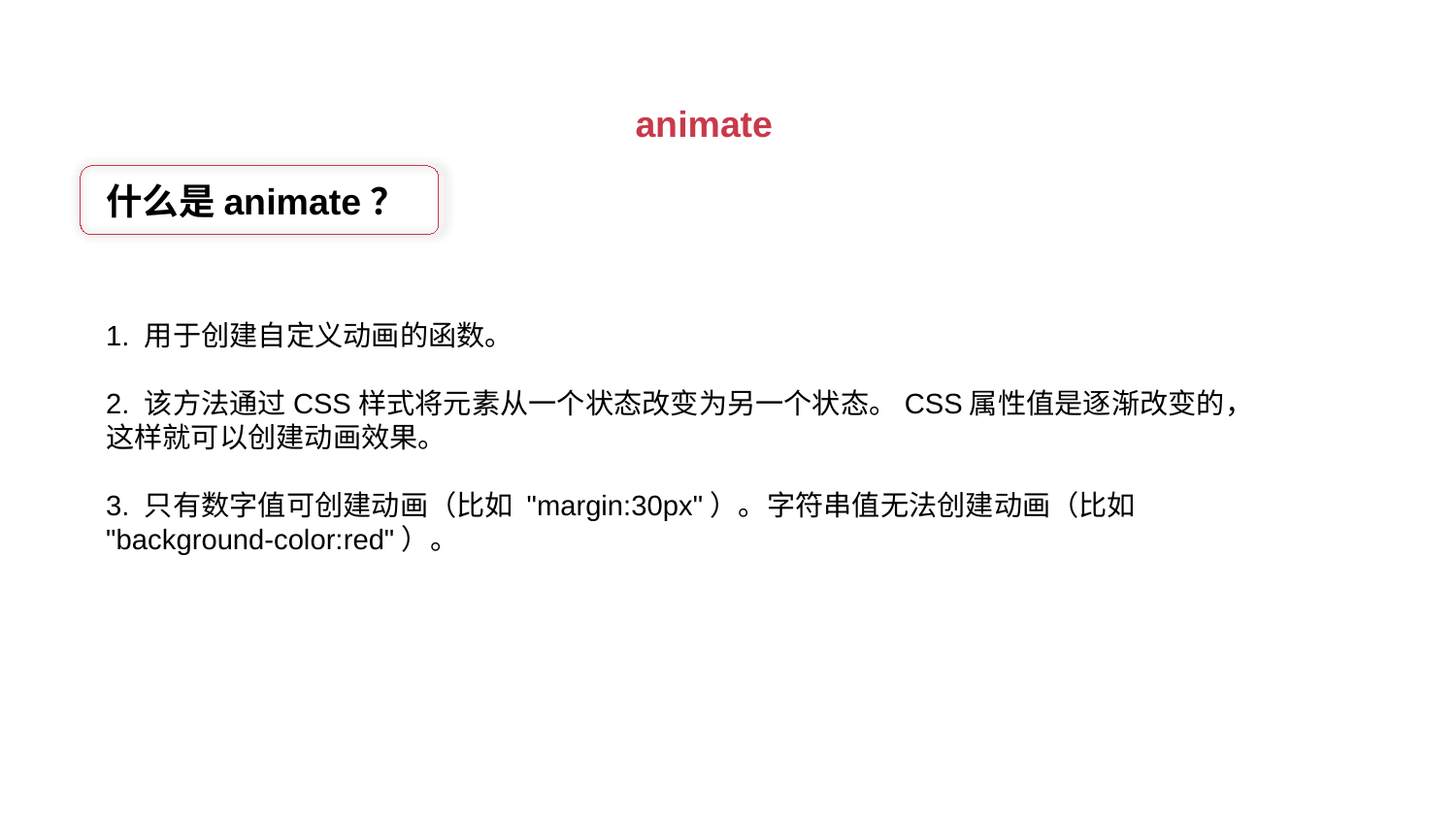

animate

什么是animate？
1. 用于创建自定义动画的函数。

2. 该方法通过CSS样式将元素从一个状态改变为另一个状态。CSS属性值是逐渐改变的，这样就可以创建动画效果。

3. 只有数字值可创建动画（比如 "margin:30px"）。字符串值无法创建动画（比如 "background-color:red"）。